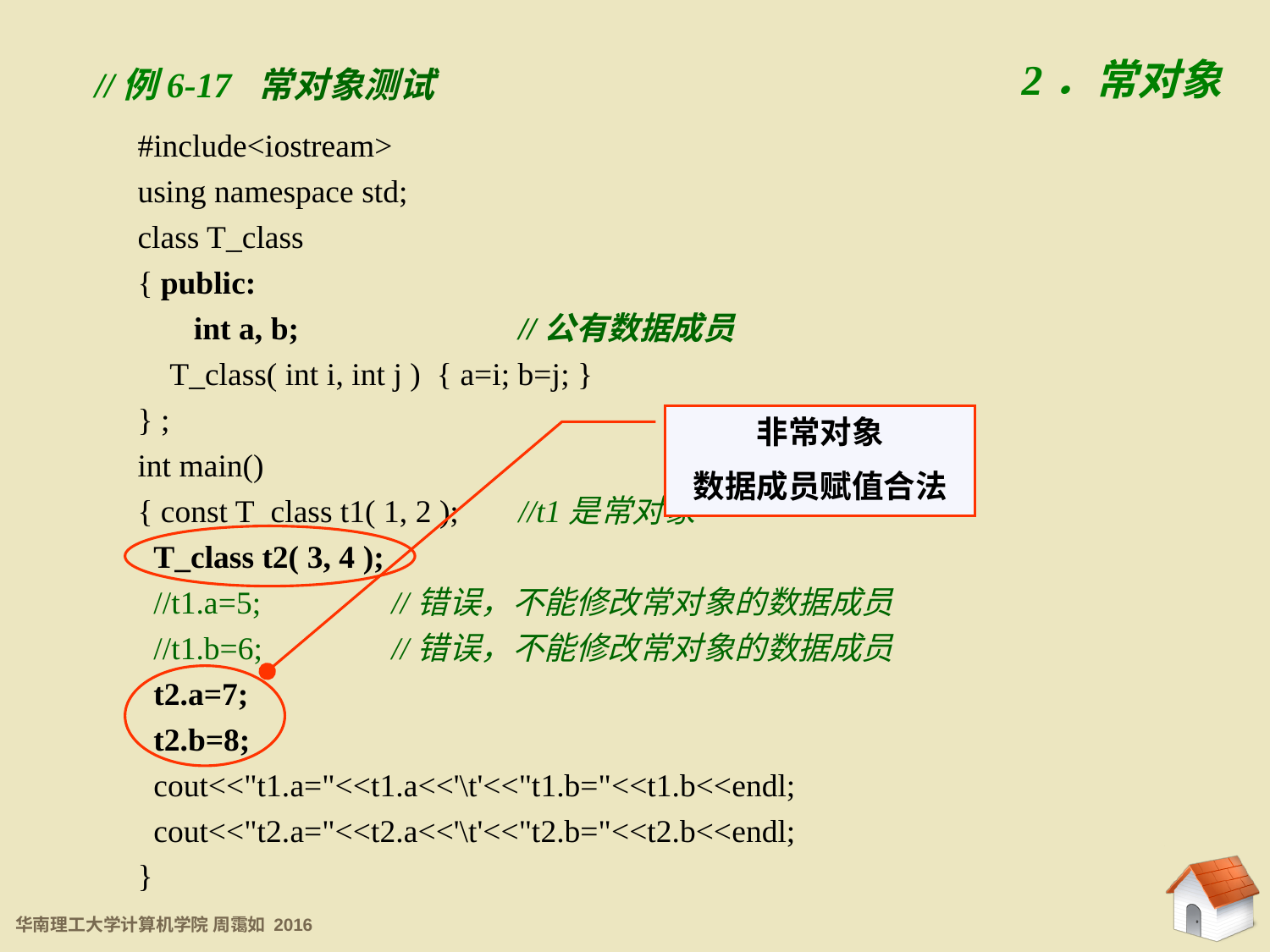

6.3.1  常成员
2．常对象
//例6-17  常对象测试
#include<iostream>
using namespace std;
class T_class
{ public:
       int a, b;		//公有数据成员
    T_class( int i, int j )  { a=i; b=j; }
} ;
int main()
{ const T_class t1( 1, 2 );	//t1是常对象
  T_class t2( 3, 4 );
  //t1.a=5;		//错误，不能修改常对象的数据成员
  //t1.b=6;		//错误，不能修改常对象的数据成员
  t2.a=7;
  t2.b=8;
  cout<<"t1.a="<<t1.a<<'\t'<<"t1.b="<<t1.b<<endl;
  cout<<"t2.a="<<t2.a<<'\t'<<"t2.b="<<t2.b<<endl;
}
非常对象
数据成员赋值合法